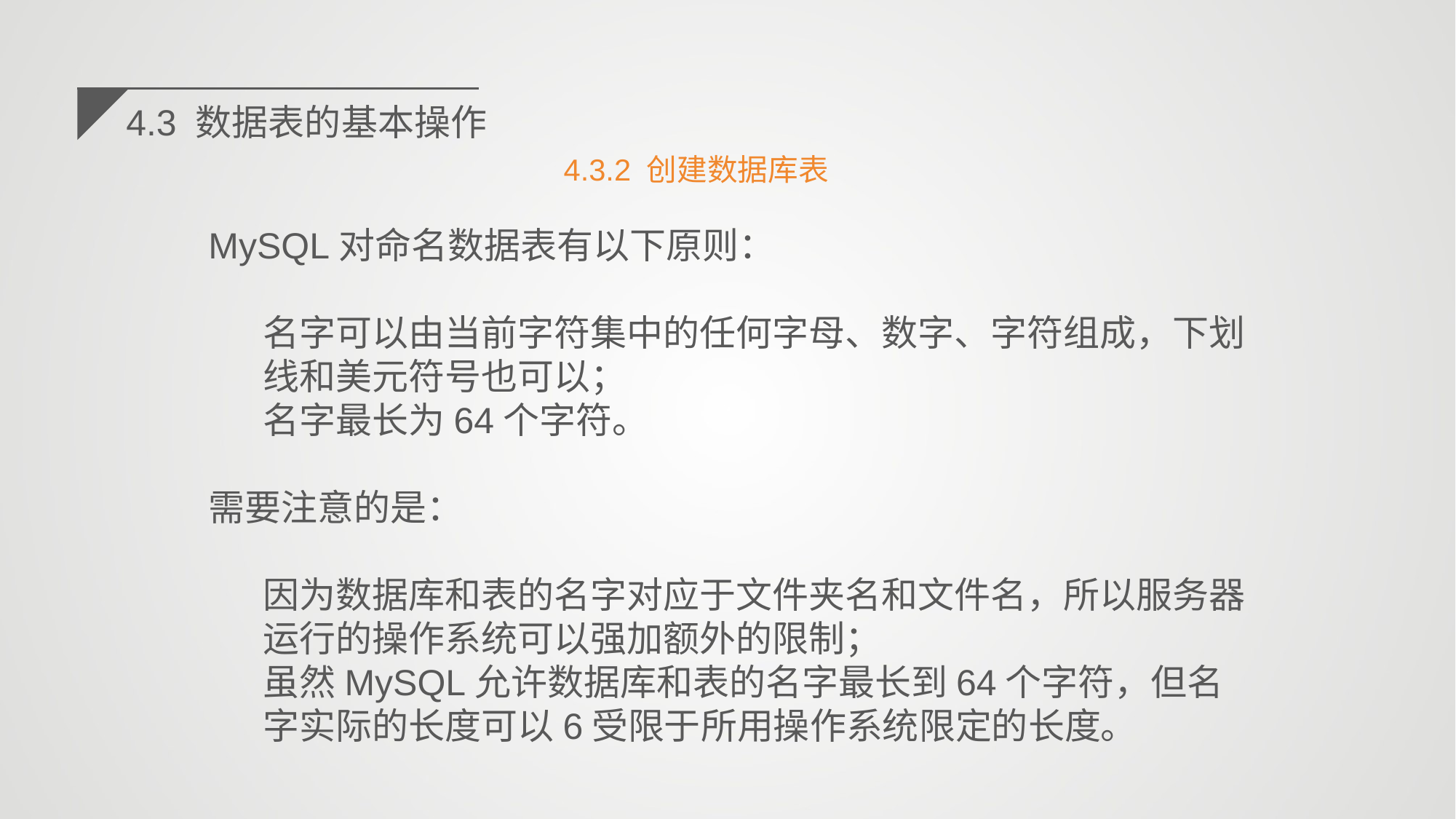

4.3 数据表的基本操作

4.3.2 创建数据库表
MySQL对命名数据表有以下原则：

名字可以由当前字符集中的任何字母、数字、字符组成，下划线和美元符号也可以；
名字最长为64个字符。

需要注意的是：

因为数据库和表的名字对应于文件夹名和文件名，所以服务器运行的操作系统可以强加额外的限制；
虽然MySQL允许数据库和表的名字最长到64个字符，但名字实际的长度可以6受限于所用操作系统限定的长度。